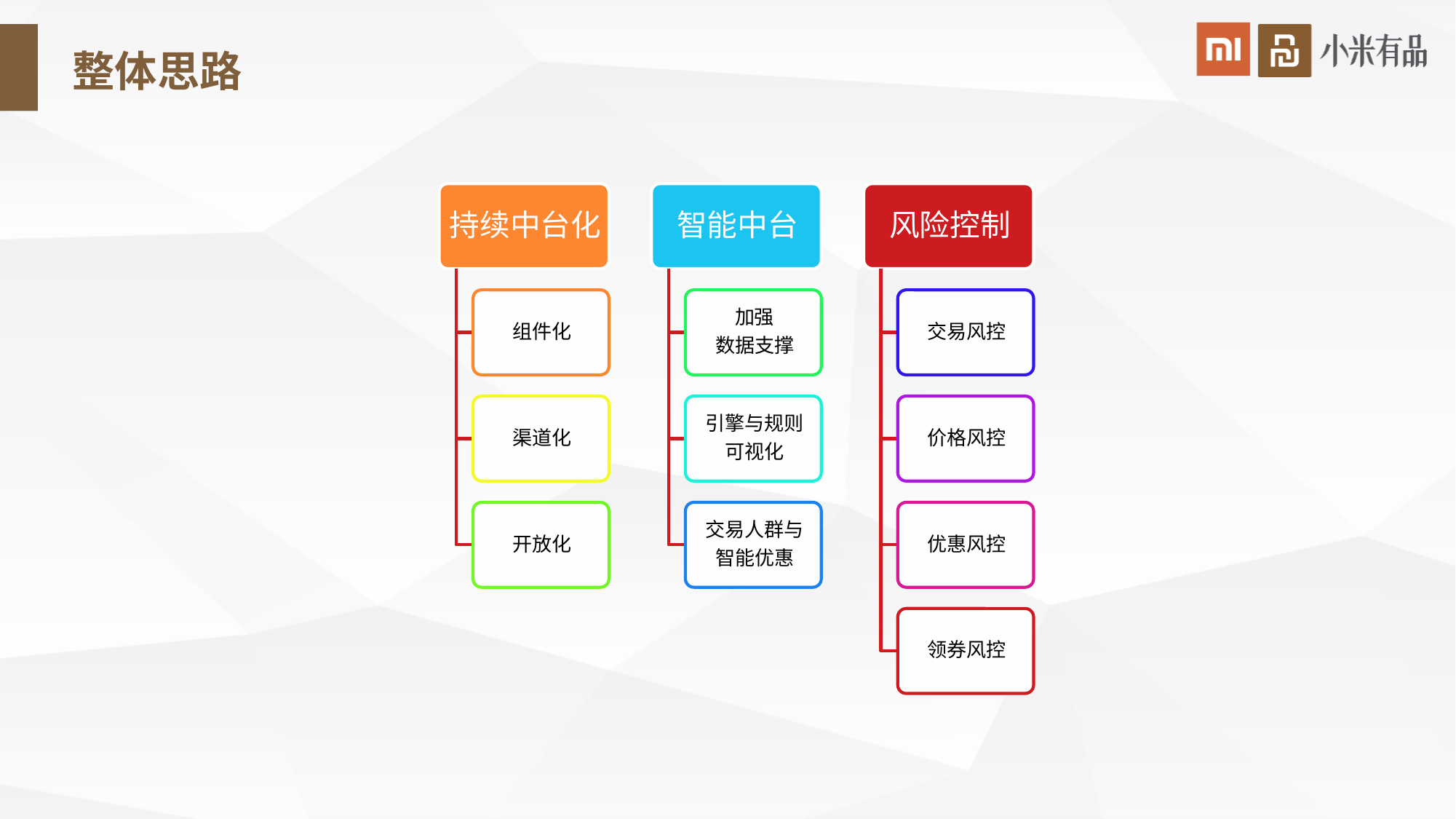

整体思路
持续中台化
组件化
渠道化
开放化
智能中台
加强
数据支撑
引擎与规则
可视化
交易人群与
智能优惠
风险控制
交易风控
价格风控
优惠风控
领券风控